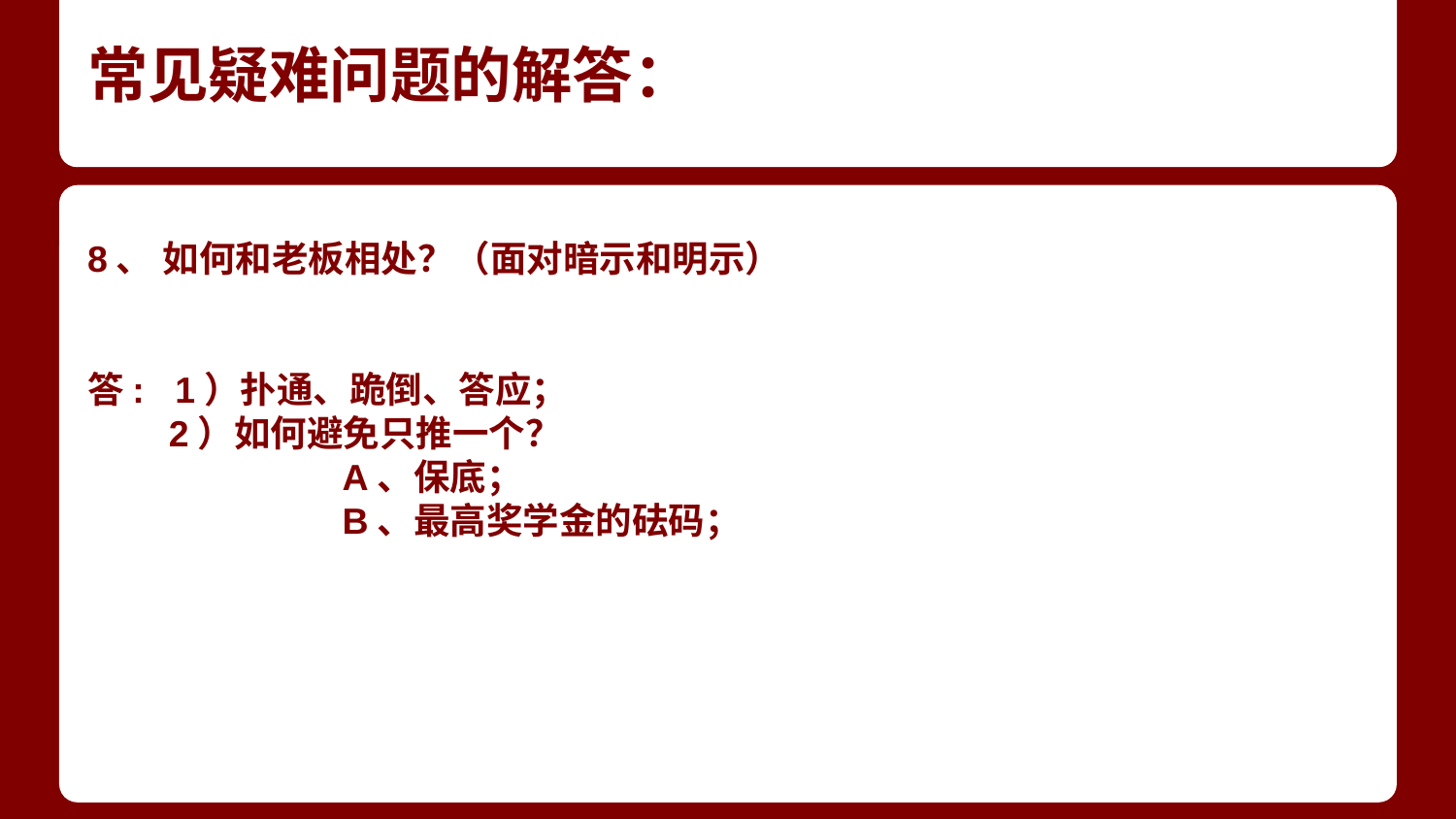

# 常见疑难问题的解答：
8、 如何和老板相处？（面对暗示和明示）

答:   1）扑通、跪倒、答应；
        2）如何避免只推一个？
                         A、保底；
                         B、最高奖学金的砝码；